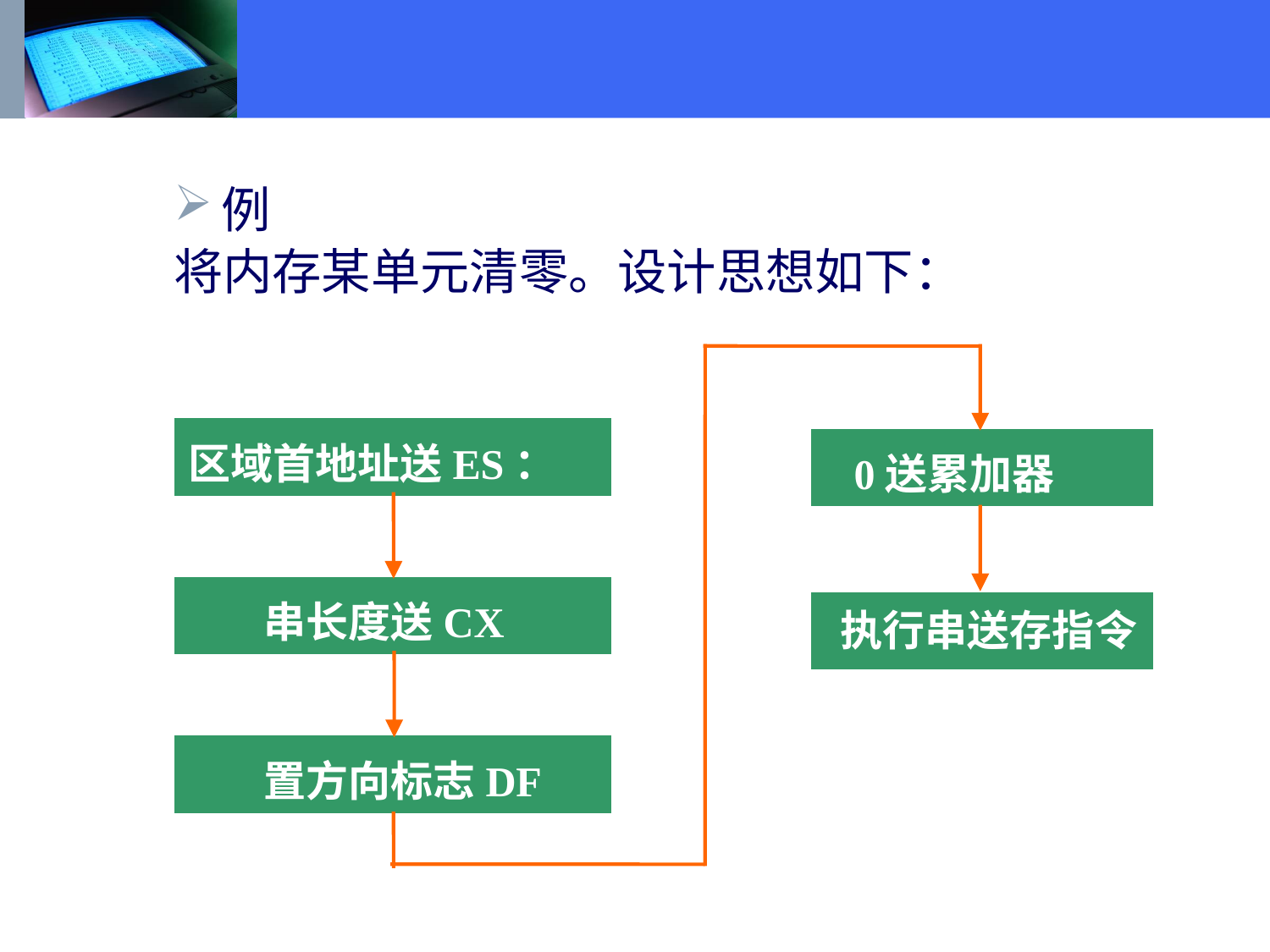

例
将内存某单元清零。设计思想如下：

区域首地址送ES：DI

0送累加器AL

串长度送CX

执行串送存指令

置方向标志DF